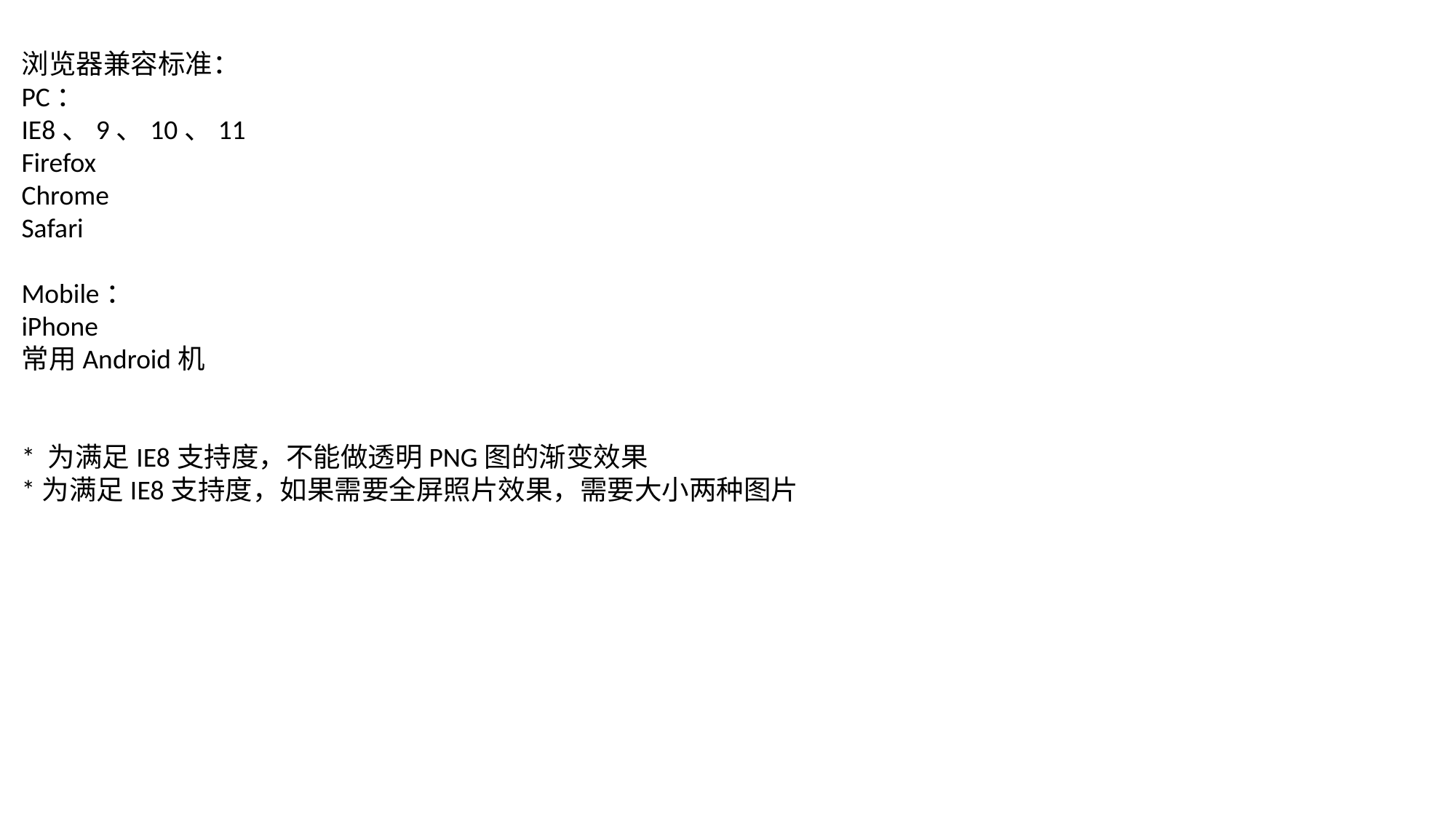

浏览器兼容标准：
PC：
IE8、9、10、11
Firefox
Chrome
Safari

Mobile：
iPhone
常用Android机

* 为满足IE8支持度，不能做透明PNG图的渐变效果
*为满足IE8支持度，如果需要全屏照片效果，需要大小两种图片